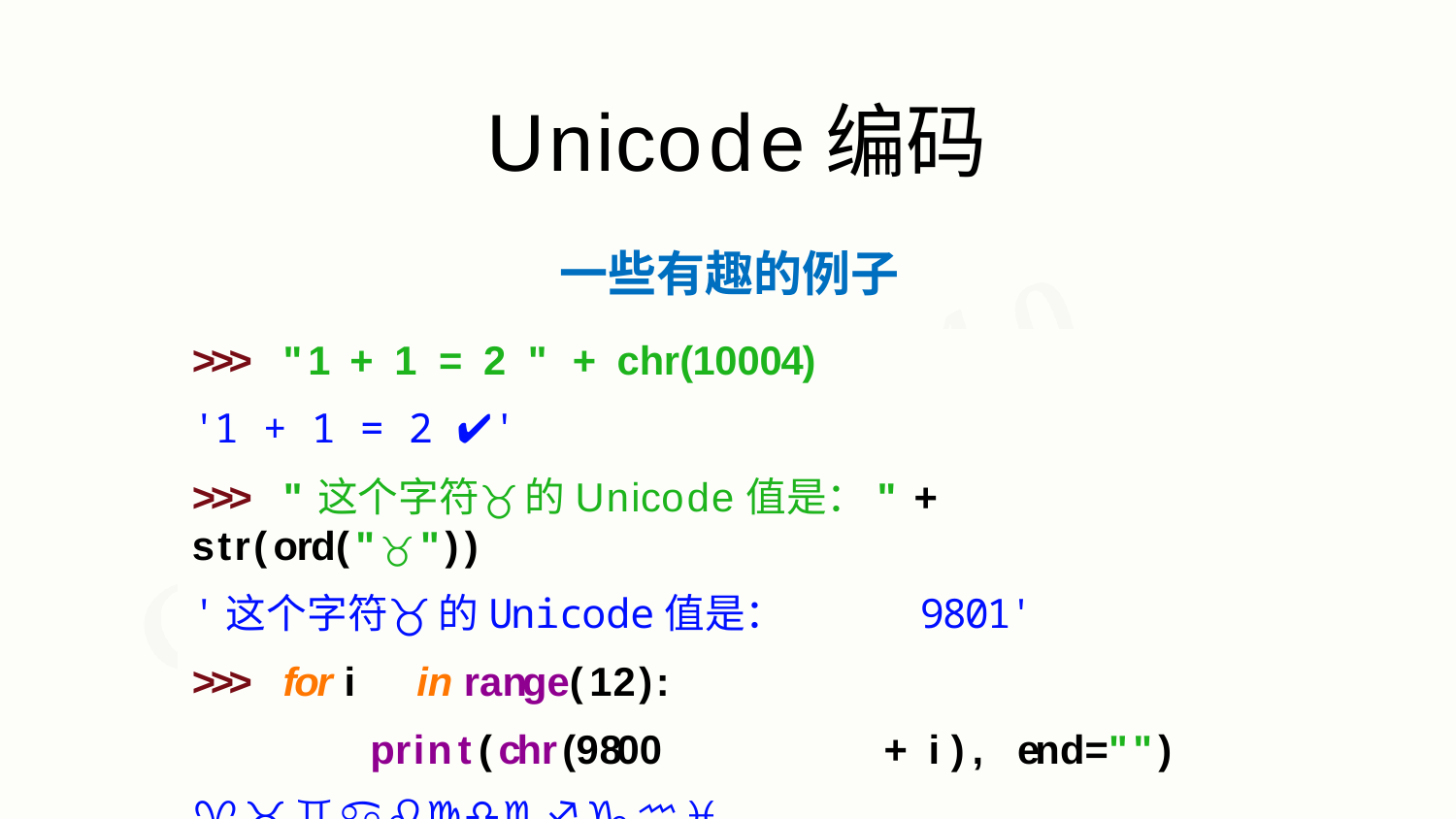

# Unicode编码
一些有趣的例子
>>>	"1	+	1	=	2	"	+	chr(10004)
'1 + 1 = 2 ✔'
>>>	"这个字符♉的Unicode值是："	+	str(ord("♉"))
'这个字符♉的Unicode值是：	9801'
>>>	for i	in range(12):
print(chr(9800	+	i),	end="")
♈♉♊♋♌♍♎♏♐♑♒♓